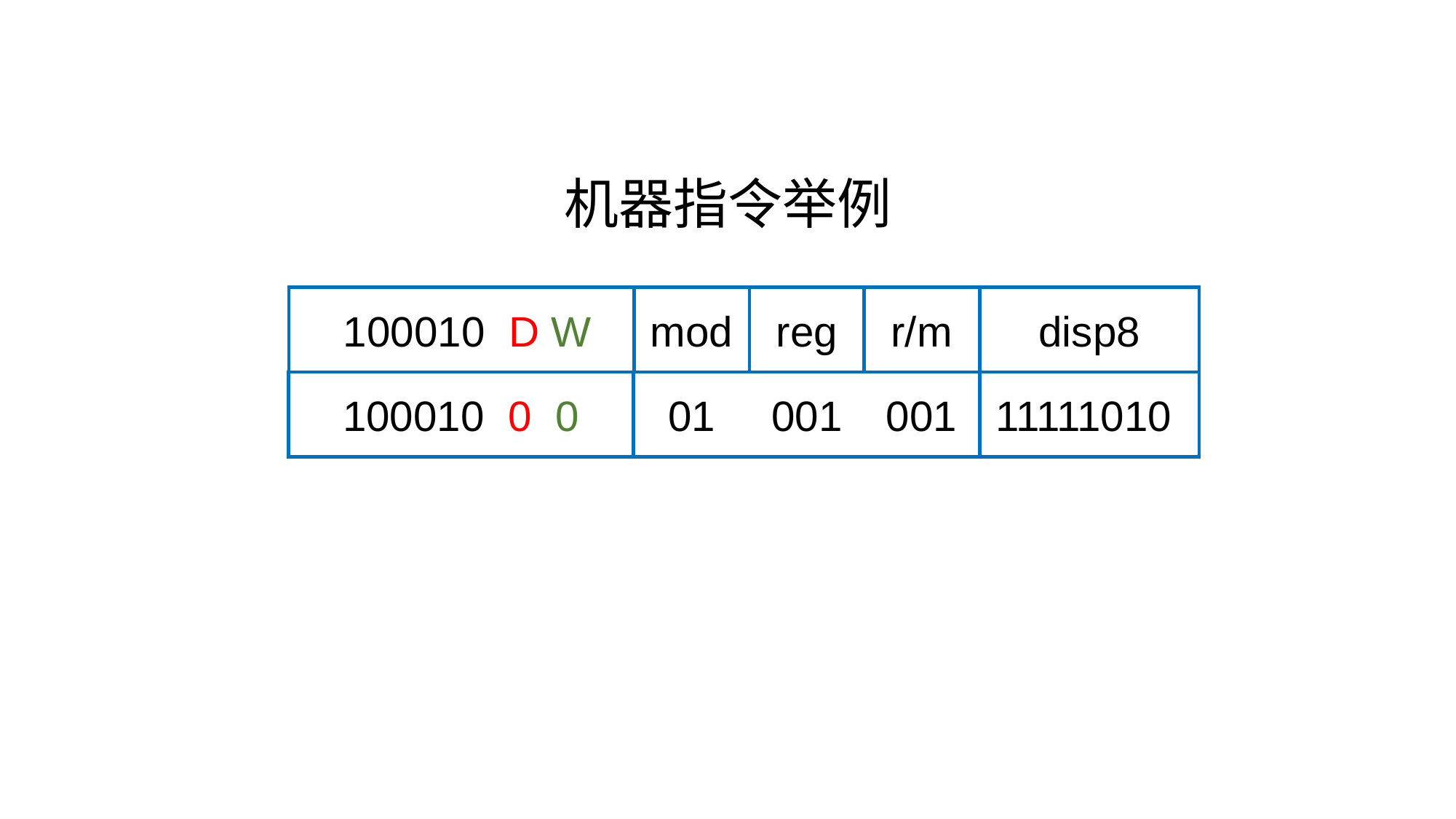

机器指令举例
 100010  D W
mod
reg
r/m
disp8

01
001
001
100010  0  0
11111010